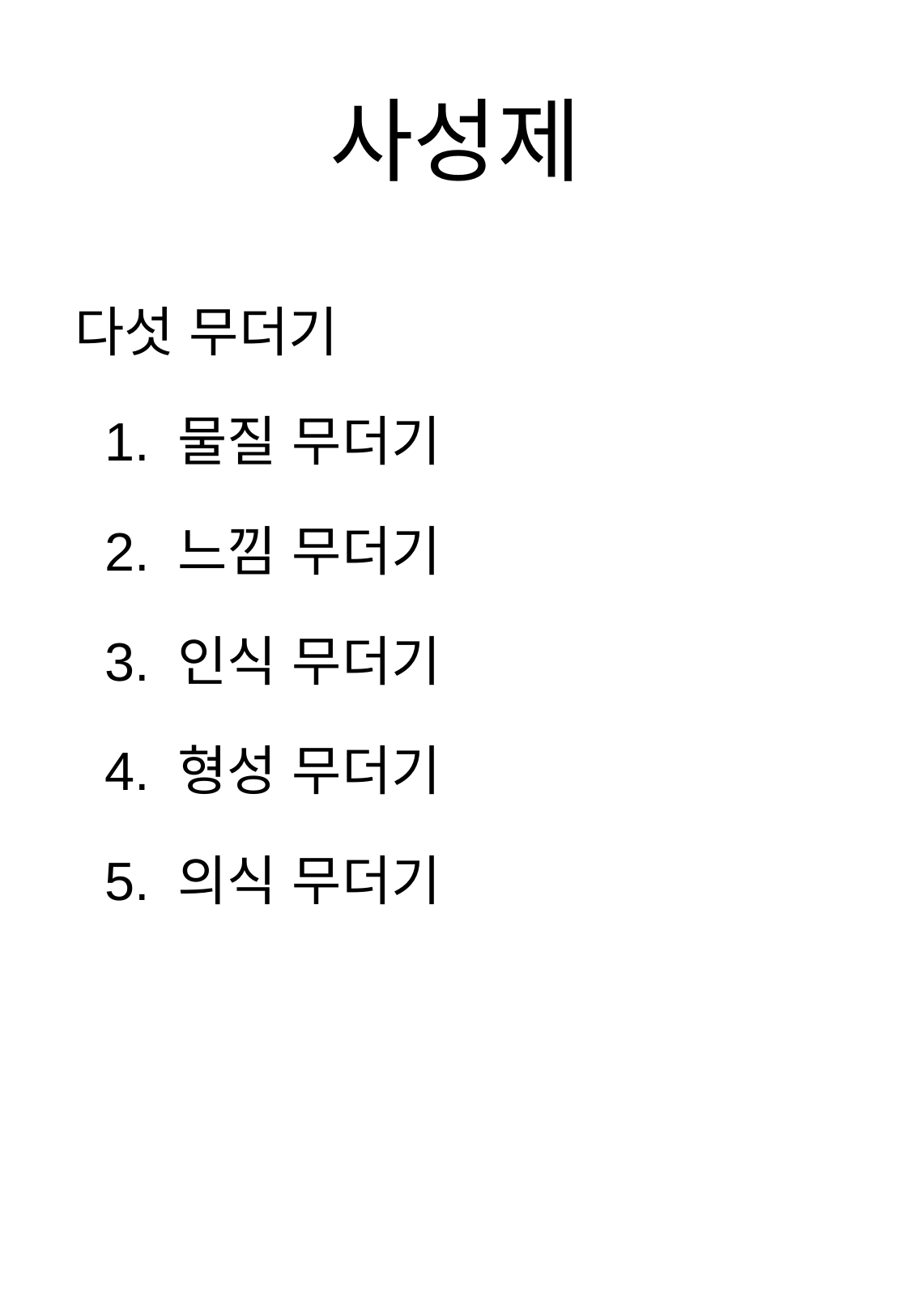

# 사성제
다섯 무더기
  1. 물질 무더기
  2. 느낌 무더기
  3. 인식 무더기
  4. 형성 무더기
  5. 의식 무더기